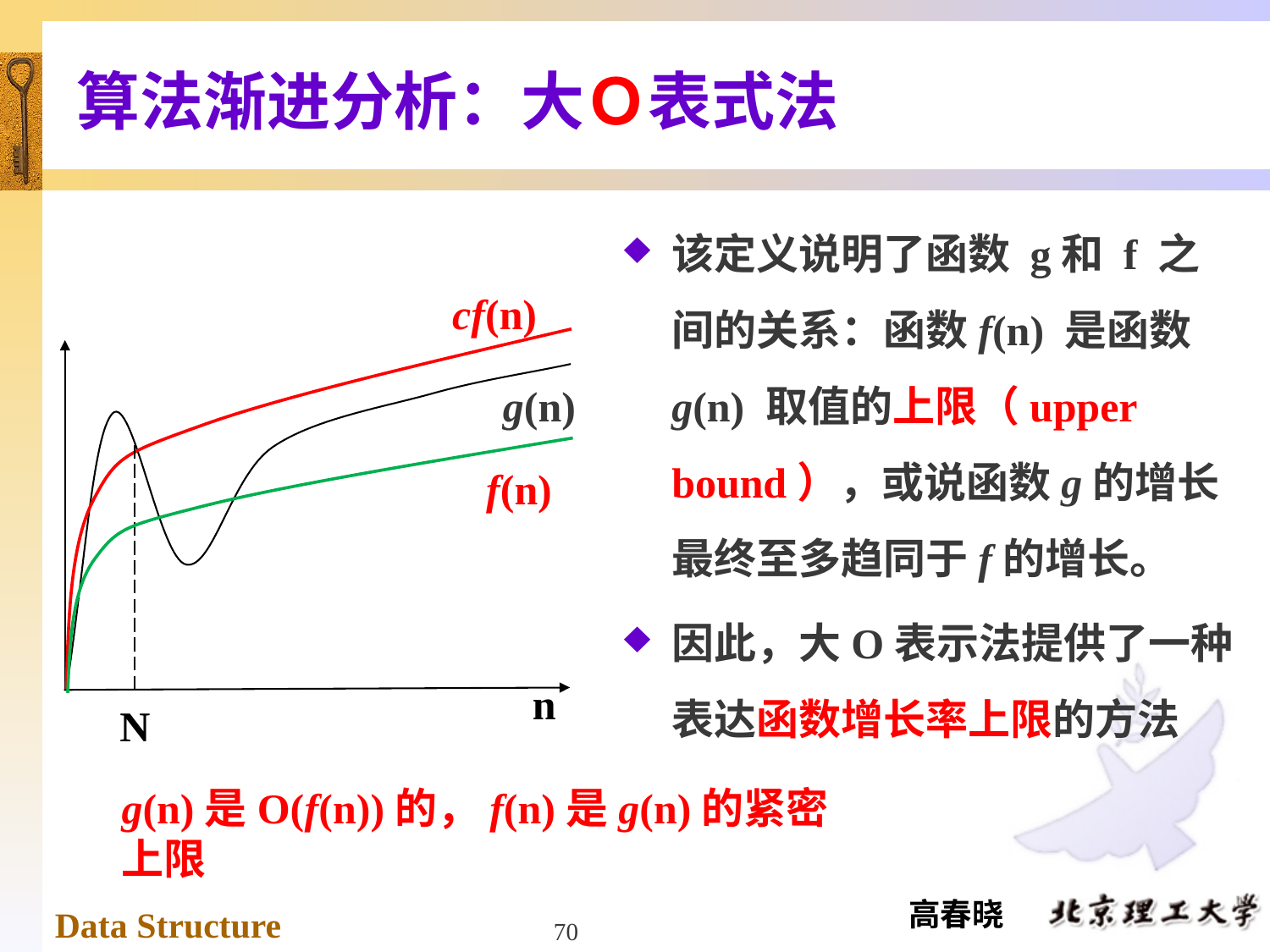

# 算法渐进分析：大Ｏ表式法
该定义说明了函数 g和 f 之间的关系：函数f(n) 是函数 g(n) 取值的上限（upper bound），或说函数g的增长最终至多趋同于f的增长。
因此，大O表示法提供了一种表达函数增长率上限的方法
cf(n)

g(n)

f(n)
n
N
g(n)是O(f(n))的，f(n)是g(n)的紧密上限
70